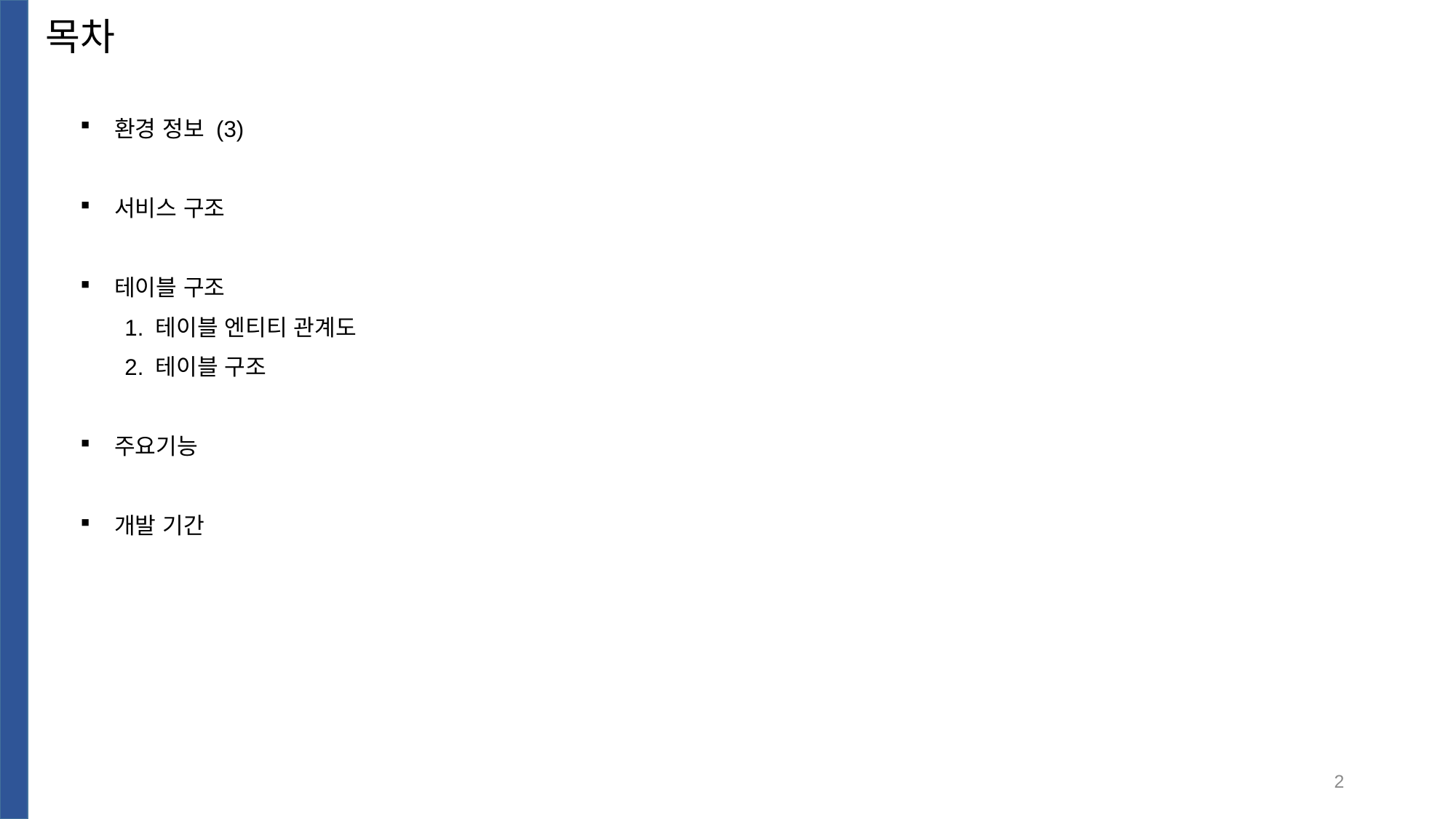

# 목차
환경 정보 (3)

서비스 구조

테이블 구조
       1. 테이블 엔티티 관계도
       2. 테이블 구조

주요기능

개발 기간

2